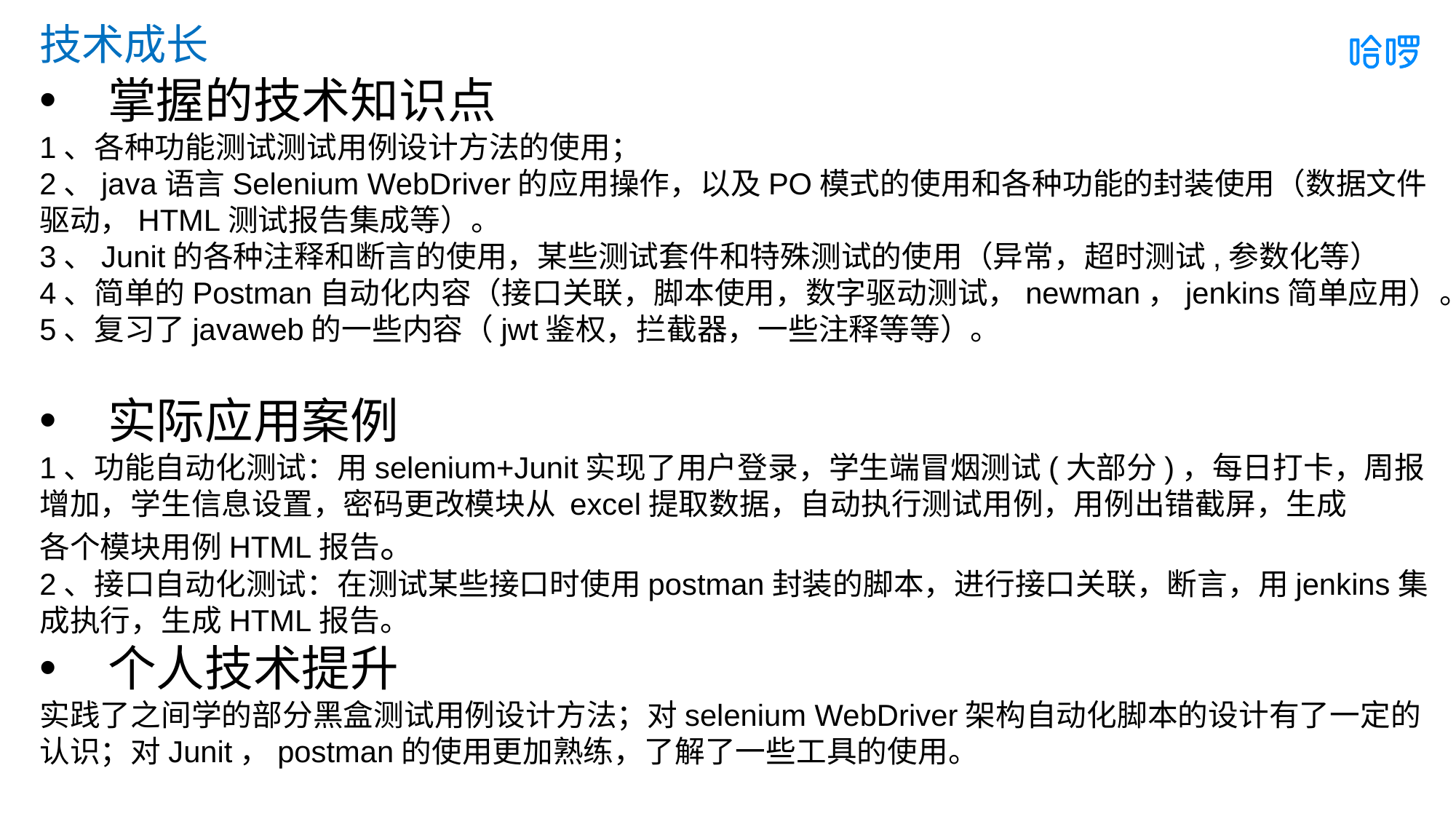

技术成长
掌握的技术知识点
1、各种功能测试测试用例设计方法的使用；
2、java语言Selenium WebDriver的应用操作，以及PO模式的使用和各种功能的封装使用（数据文件
驱动，HTML测试报告集成等）。
3、Junit的各种注释和断言的使用，某些测试套件和特殊测试的使用（异常，超时测试,参数化等）
4、简单的Postman自动化内容（接口关联，脚本使用，数字驱动测试，newman，jenkins简单应用）。
5、复习了javaweb的一些内容（jwt鉴权，拦截器，一些注释等等）。

实际应用案例
1、功能自动化测试：用selenium+Junit实现了用户登录，学生端冒烟测试(大部分)，每日打卡，周报
增加，学生信息设置，密码更改模块从 excel提取数据，自动执行测试用例，用例出错截屏，生成
各个模块用例HTML报告。
2、接口自动化测试：在测试某些接口时使用postman封装的脚本，进行接口关联，断言，用jenkins集
成执行，生成HTML报告。
个人技术提升
实践了之间学的部分黑盒测试用例设计方法；对selenium WebDriver架构自动化脚本的设计有了一定的
认识；对Junit，postman的使用更加熟练，了解了一些工具的使用。